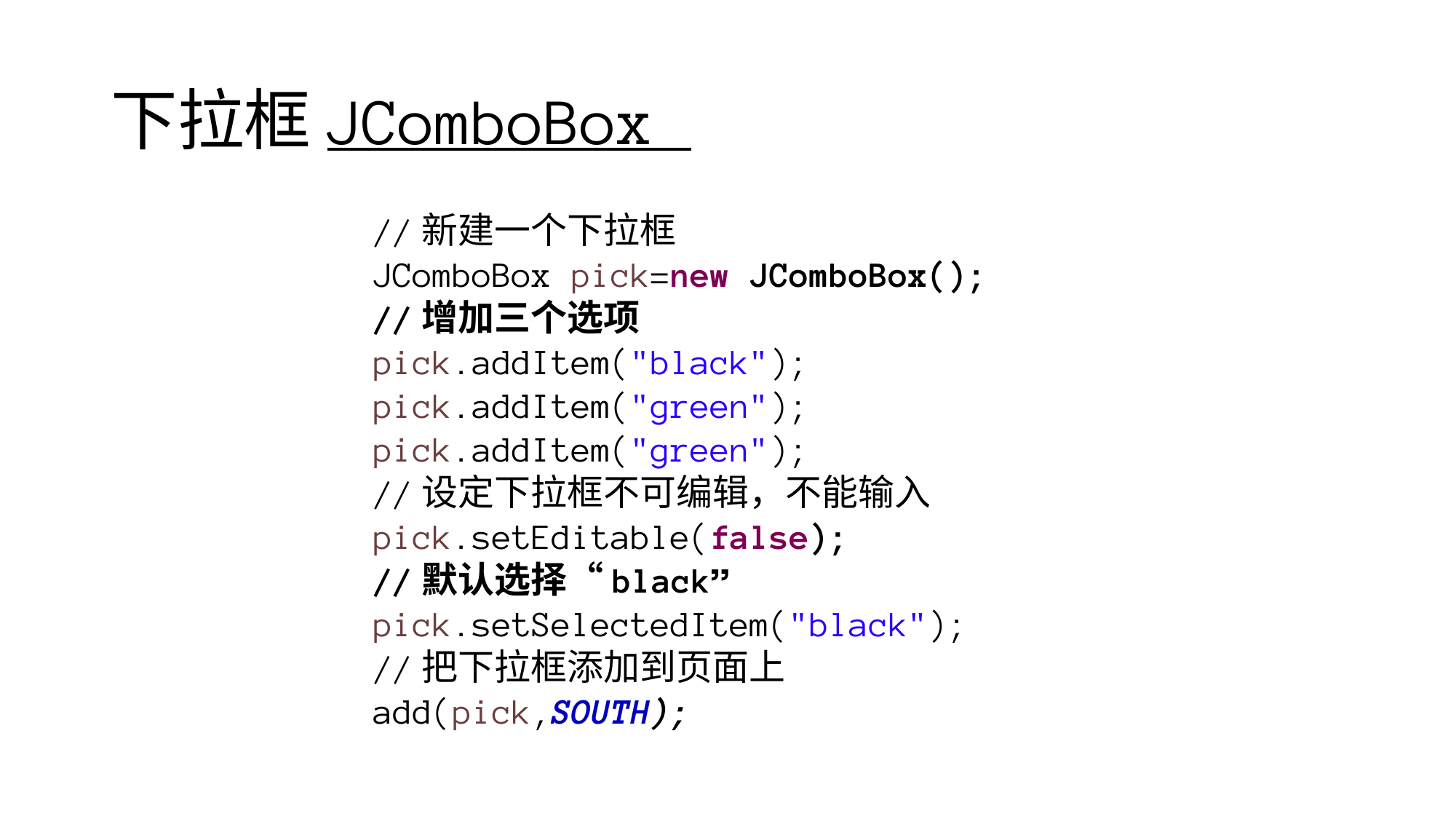

# 下拉框JComboBox
//新建一个下拉框
JComboBox pick=new JComboBox();
//增加三个选项
pick.addItem("black");
pick.addItem("green");
pick.addItem("green");
//设定下拉框不可编辑，不能输入
pick.setEditable(false);
//默认选择“black”
pick.setSelectedItem("black");
//把下拉框添加到页面上
add(pick,SOUTH);